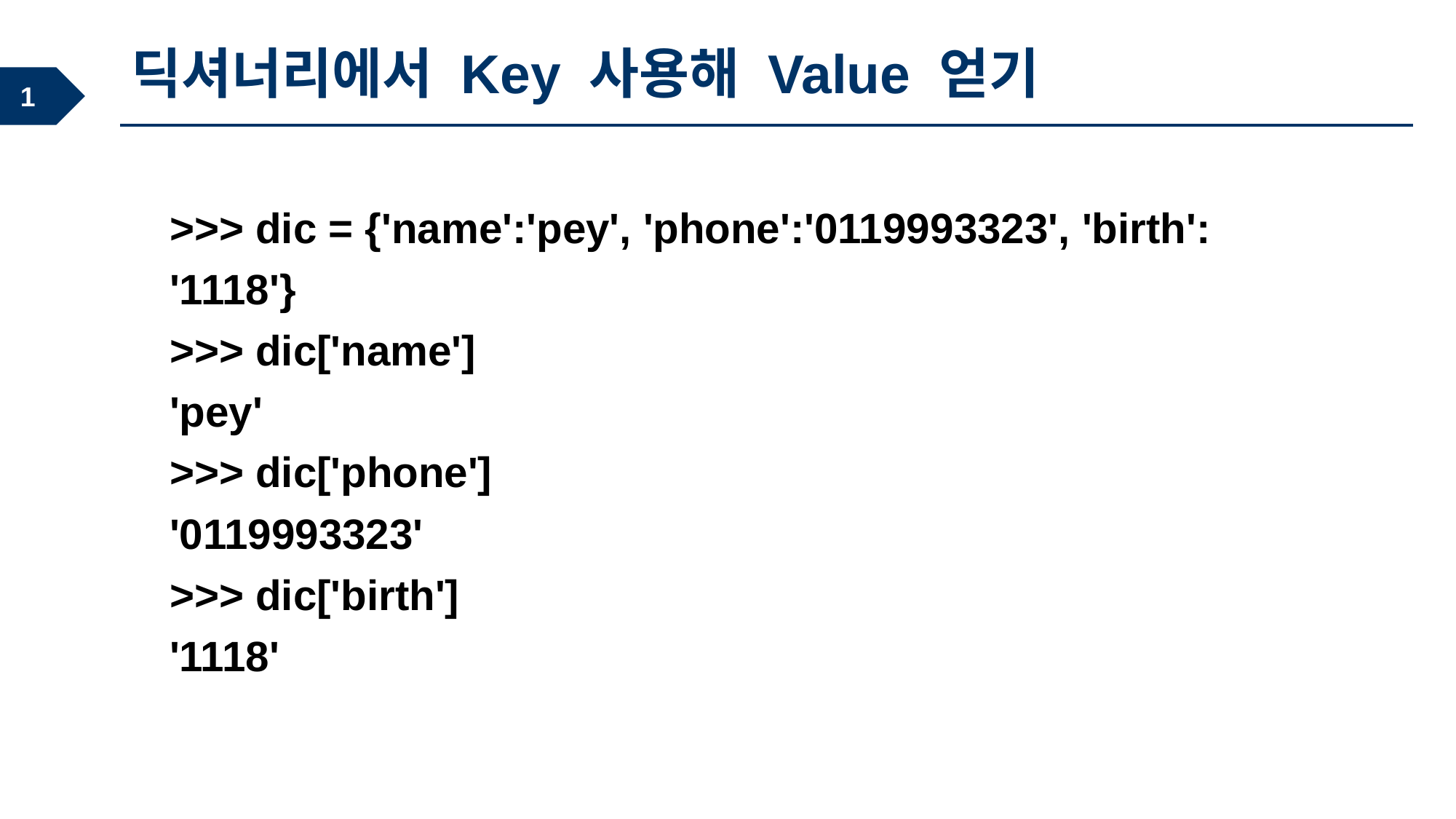

딕셔너리에서 Key 사용해 Value 얻기
>>> dic = {'name':'pey', 'phone':'0119993323', 'birth': '1118'}
>>> dic['name']
'pey'
>>> dic['phone']
'0119993323'
>>> dic['birth']
'1118'